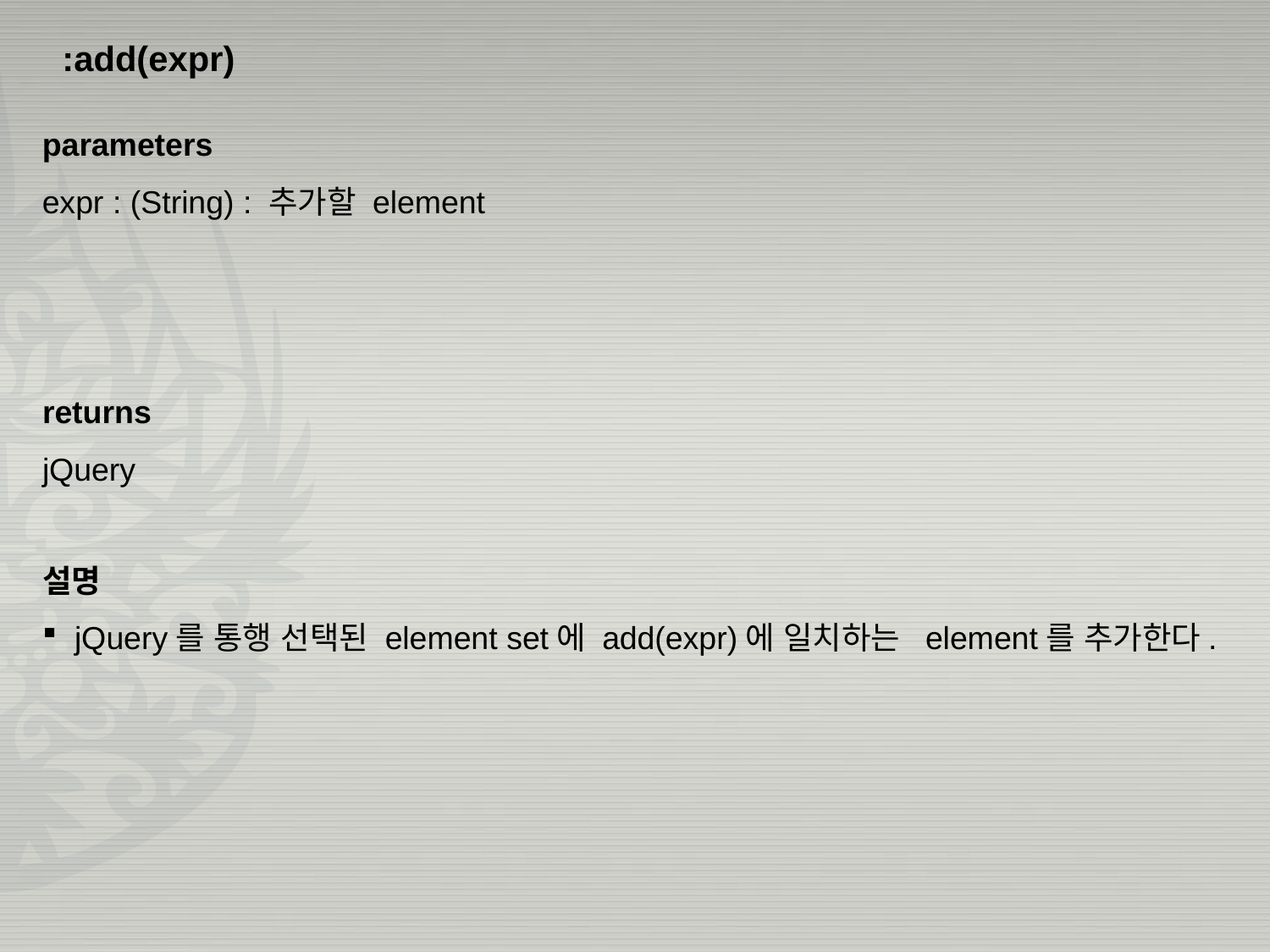

:add(expr)
parameters
expr : (String) : 추가할 element
returns
jQuery
설명
  jQuery를 통행 선택된 element set에 add(expr)에 일치하는  element를 추가한다.